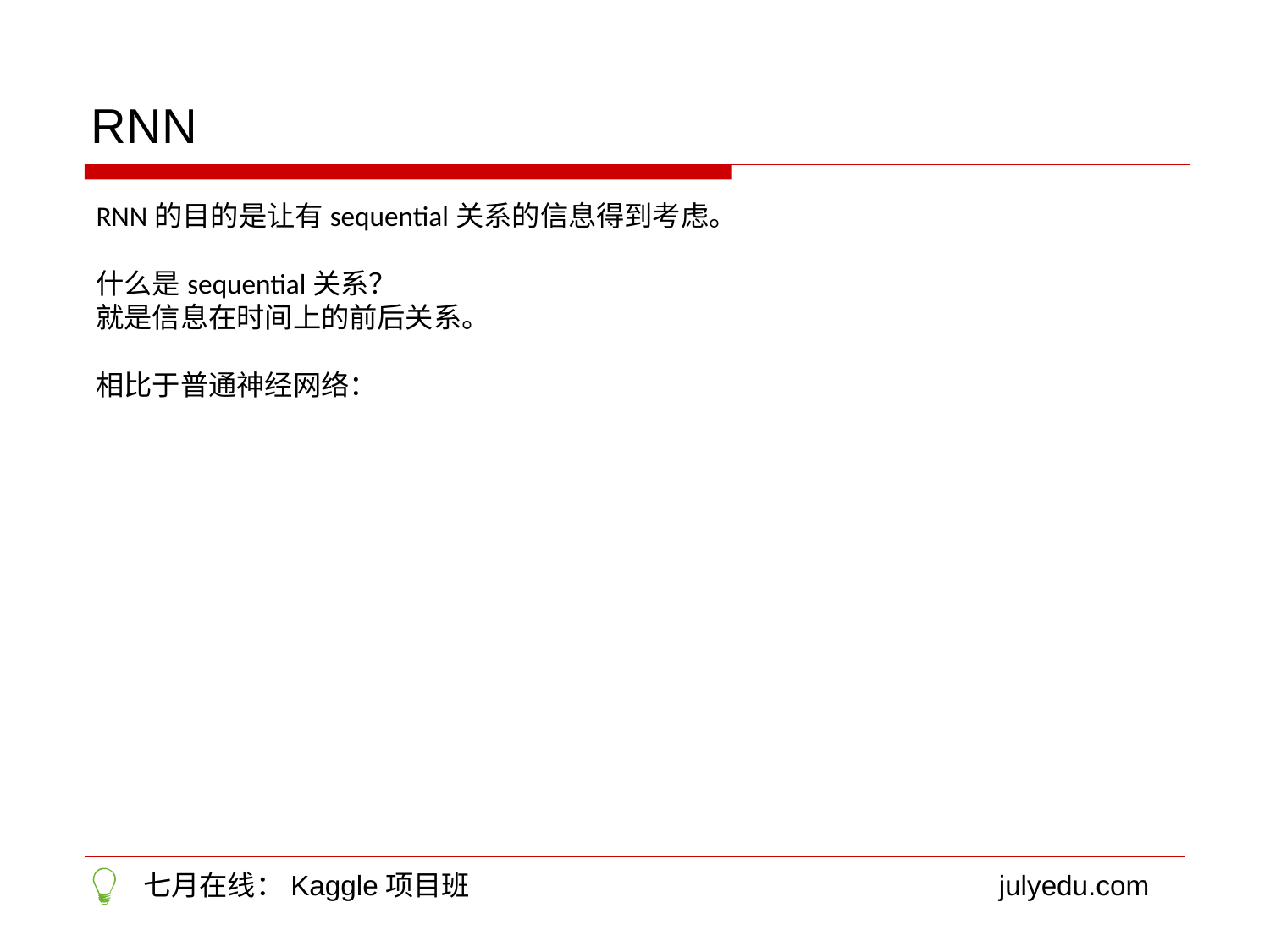

RNN
RNN的目的是让有sequential关系的信息得到考虑。

什么是sequential关系？
就是信息在时间上的前后关系。

相比于普通神经网络：
4